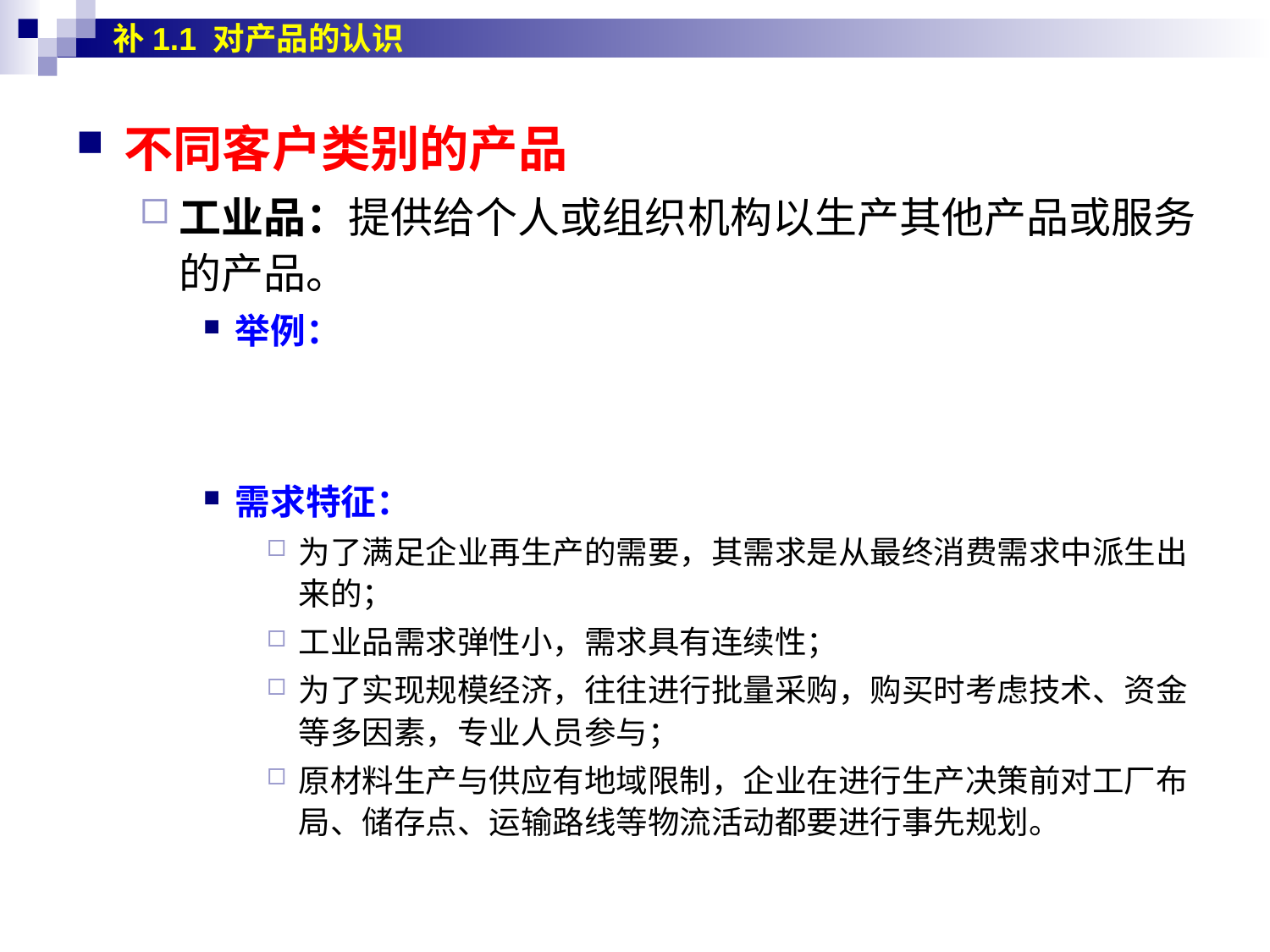

补1.1 对产品的认识
不同客户类别的产品
工业品：提供给个人或组织机构以生产其他产品或服务的产品。
举例：

需求特征：
为了满足企业再生产的需要，其需求是从最终消费需求中派生出来的；
工业品需求弹性小，需求具有连续性；
为了实现规模经济，往往进行批量采购，购买时考虑技术、资金等多因素，专业人员参与；
原材料生产与供应有地域限制，企业在进行生产决策前对工厂布局、储存点、运输路线等物流活动都要进行事先规划。